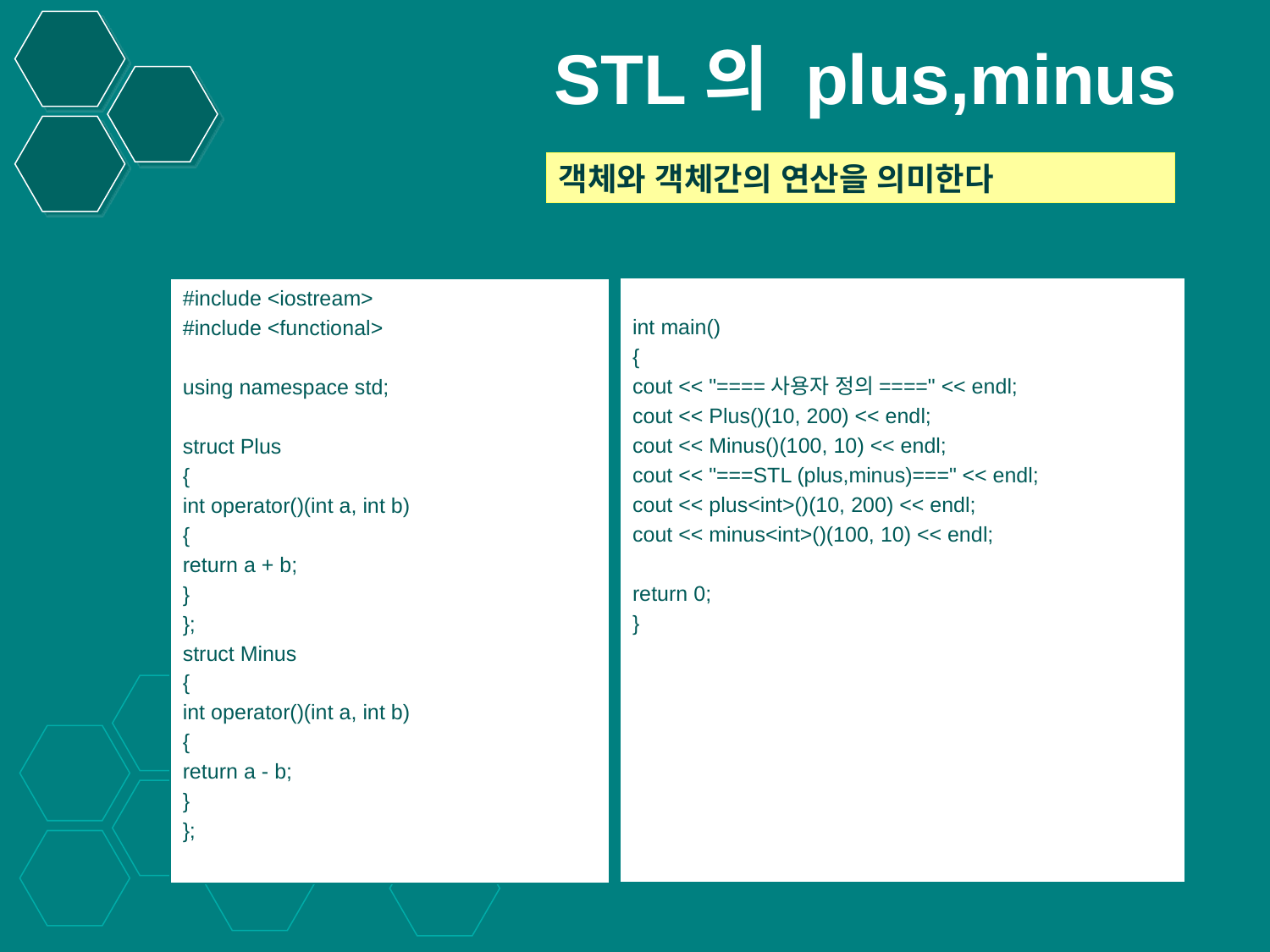

# STL의 plus,minus
객체와 객체간의 연산을 의미한다

int main()
{
cout << "====사용자 정의====" << endl;
cout << Plus()(10, 200) << endl;
cout << Minus()(100, 10) << endl;
cout << "===STL (plus,minus)===" << endl;
cout << plus<int>()(10, 200) << endl;
cout << minus<int>()(100, 10) << endl;

return 0;
}
#include <iostream>
#include <functional>

using namespace std;

struct Plus
{
int operator()(int a, int b)
{
return a + b;
}
};
struct Minus
{
int operator()(int a, int b)
{
return a - b;
}
};